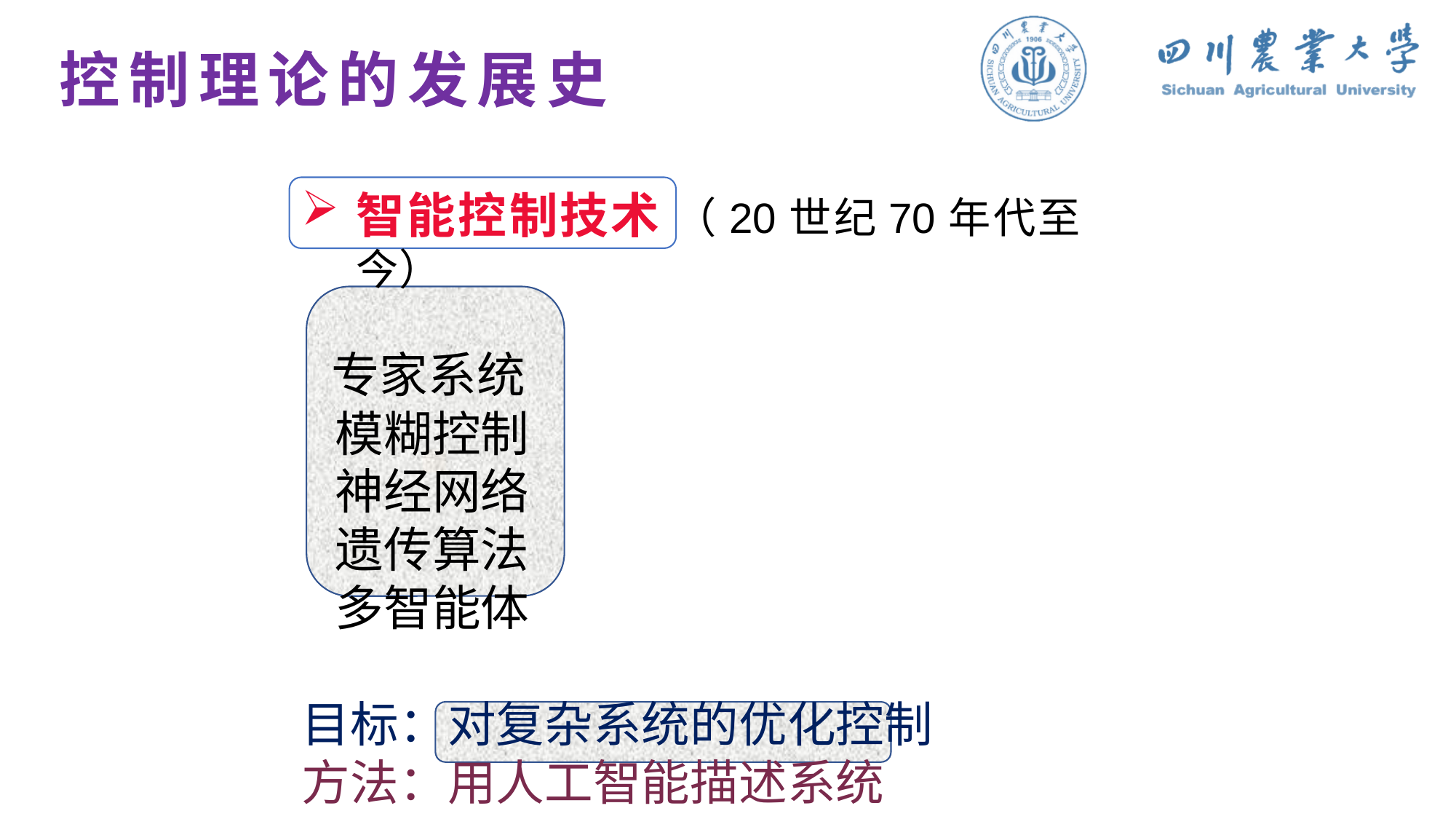

# 控制理论的发展史

智能控制技术 （20世纪70年代至今）

  专家系统
  模糊控制
  神经网络
  遗传算法
  多智能体

目标：对复杂系统的优化控制
方法：用人工智能描述系统